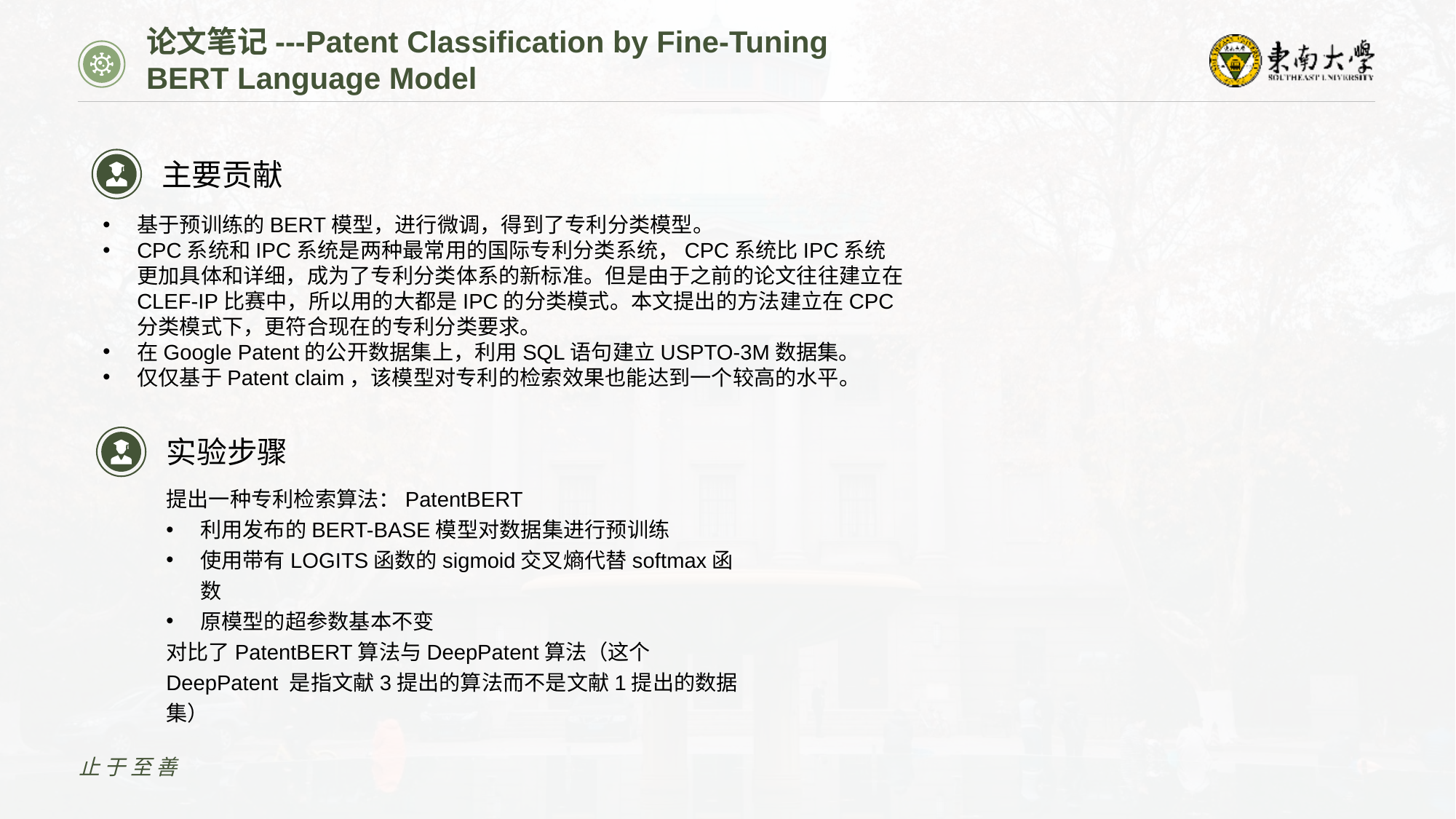

论文笔记---Patent Classification by Fine-Tuning BERT Language Model

主要贡献
基于预训练的BERT模型，进行微调，得到了专利分类模型。
CPC系统和IPC系统是两种最常用的国际专利分类系统，CPC系统比IPC系统更加具体和详细，成为了专利分类体系的新标准。但是由于之前的论文往往建立在CLEF-IP比赛中，所以用的大都是IPC的分类模式。本文提出的方法建立在CPC分类模式下，更符合现在的专利分类要求。
在Google Patent的公开数据集上，利用SQL语句建立USPTO-3M数据集。
仅仅基于Patent claim，该模型对专利的检索效果也能达到一个较高的水平。

实验步骤
提出一种专利检索算法：PatentBERT
利用发布的BERT-BASE模型对数据集进行预训练
使用带有LOGITS函数的sigmoid交叉熵代替softmax函数
原模型的超参数基本不变
对比了PatentBERT算法与DeepPatent算法（这个DeepPatent 是指文献3提出的算法而不是文献1提出的数据集）
止于至善